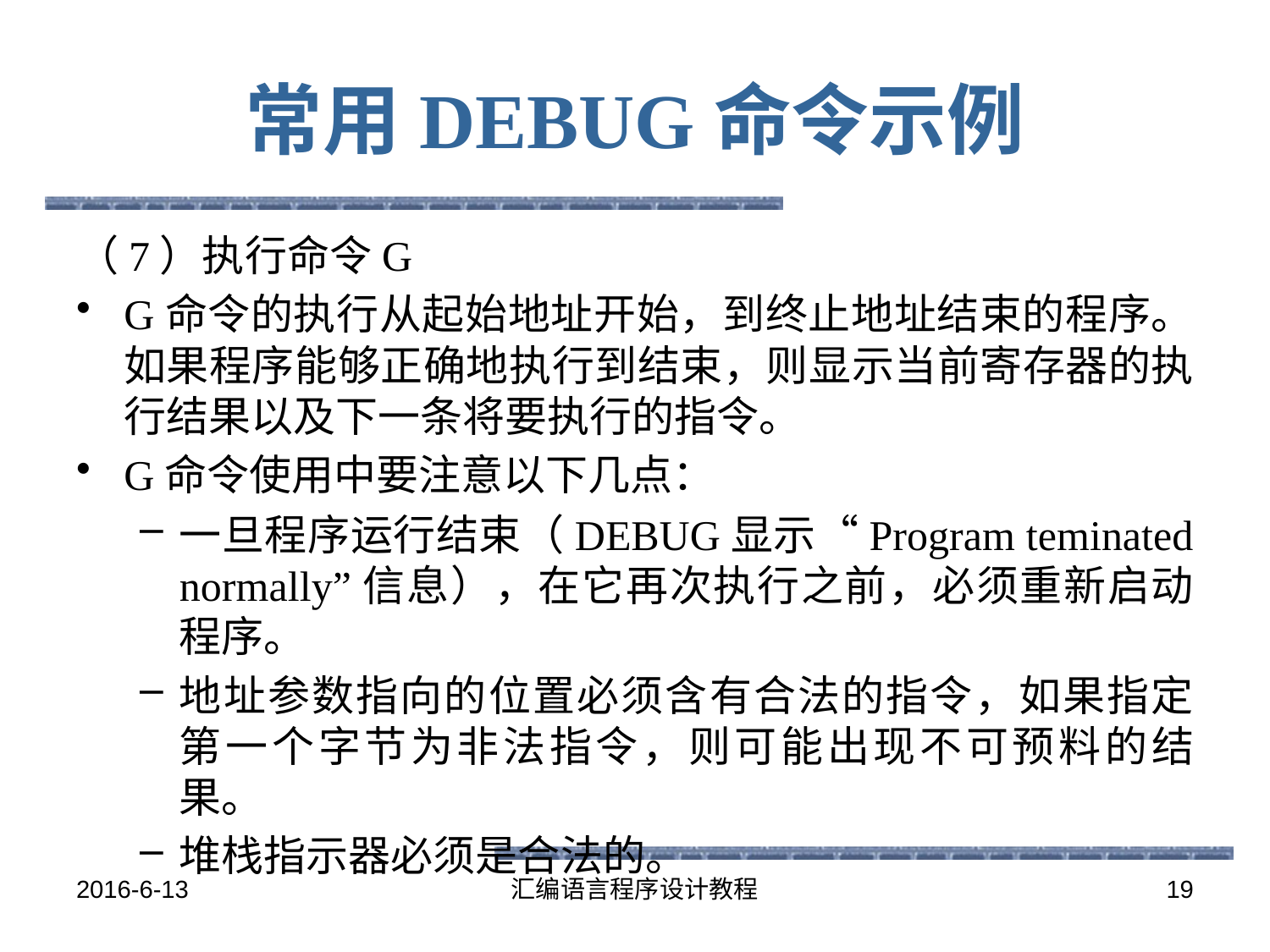

# 常用DEBUG命令示例
（7）执行命令G
G命令的执行从起始地址开始，到终止地址结束的程序。如果程序能够正确地执行到结束，则显示当前寄存器的执行结果以及下一条将要执行的指令。
G命令使用中要注意以下几点：
一旦程序运行结束（DEBUG显示“Program teminated normally”信息），在它再次执行之前，必须重新启动程序。
地址参数指向的位置必须含有合法的指令，如果指定第一个字节为非法指令，则可能出现不可预料的结果。
堆栈指示器必须是合法的。
2016-6-13
汇编语言程序设计教程
19